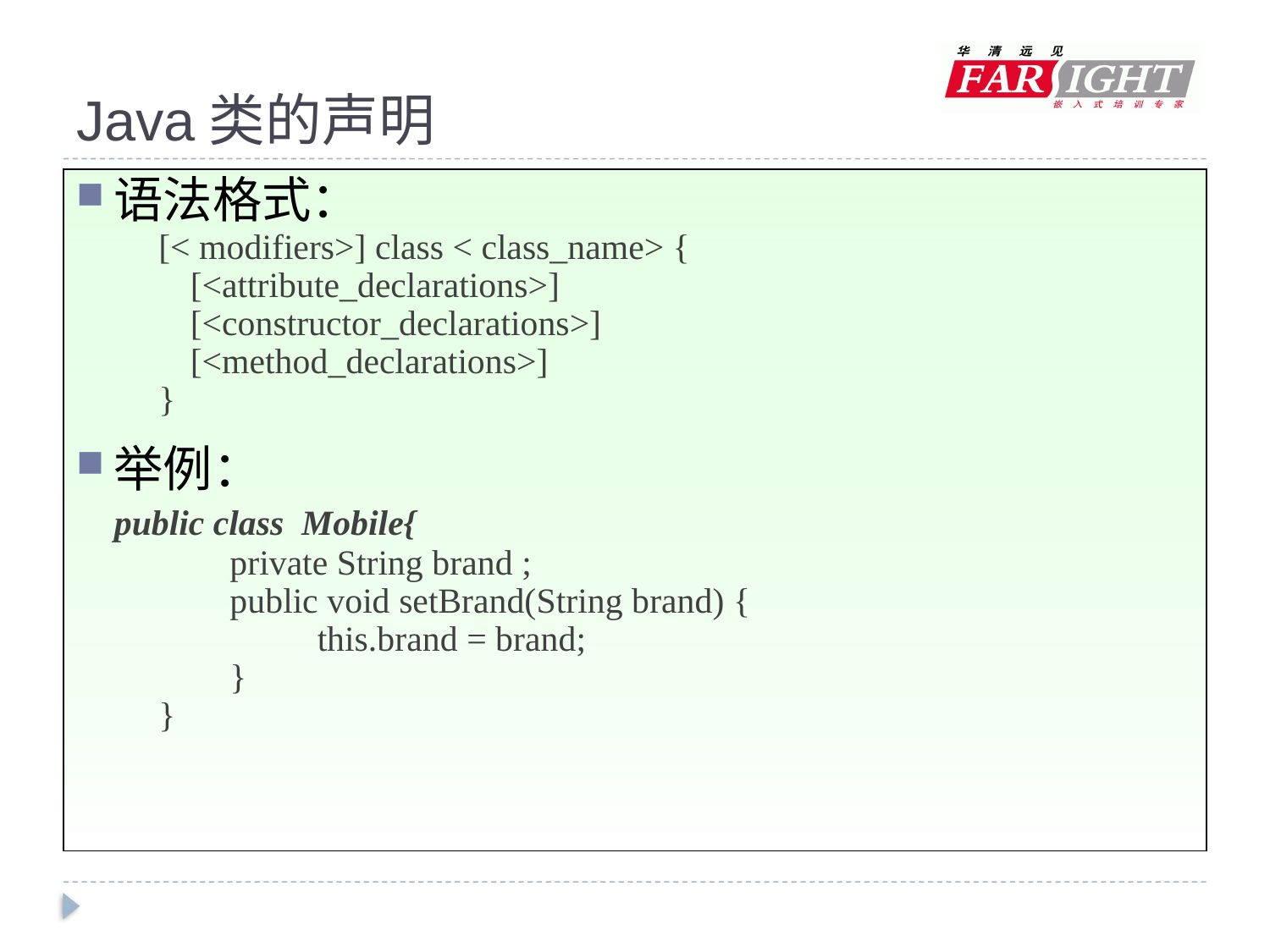

# Java类的声明
语法格式：
[< modifiers>] class < class_name> {
	[<attribute_declarations>]
	[<constructor_declarations>]
	[<method_declarations>]
}
举例：
	public class  Mobile{
        private String brand ;
        public void setBrand(String brand) {
	    	this.brand = brand;
        }
}